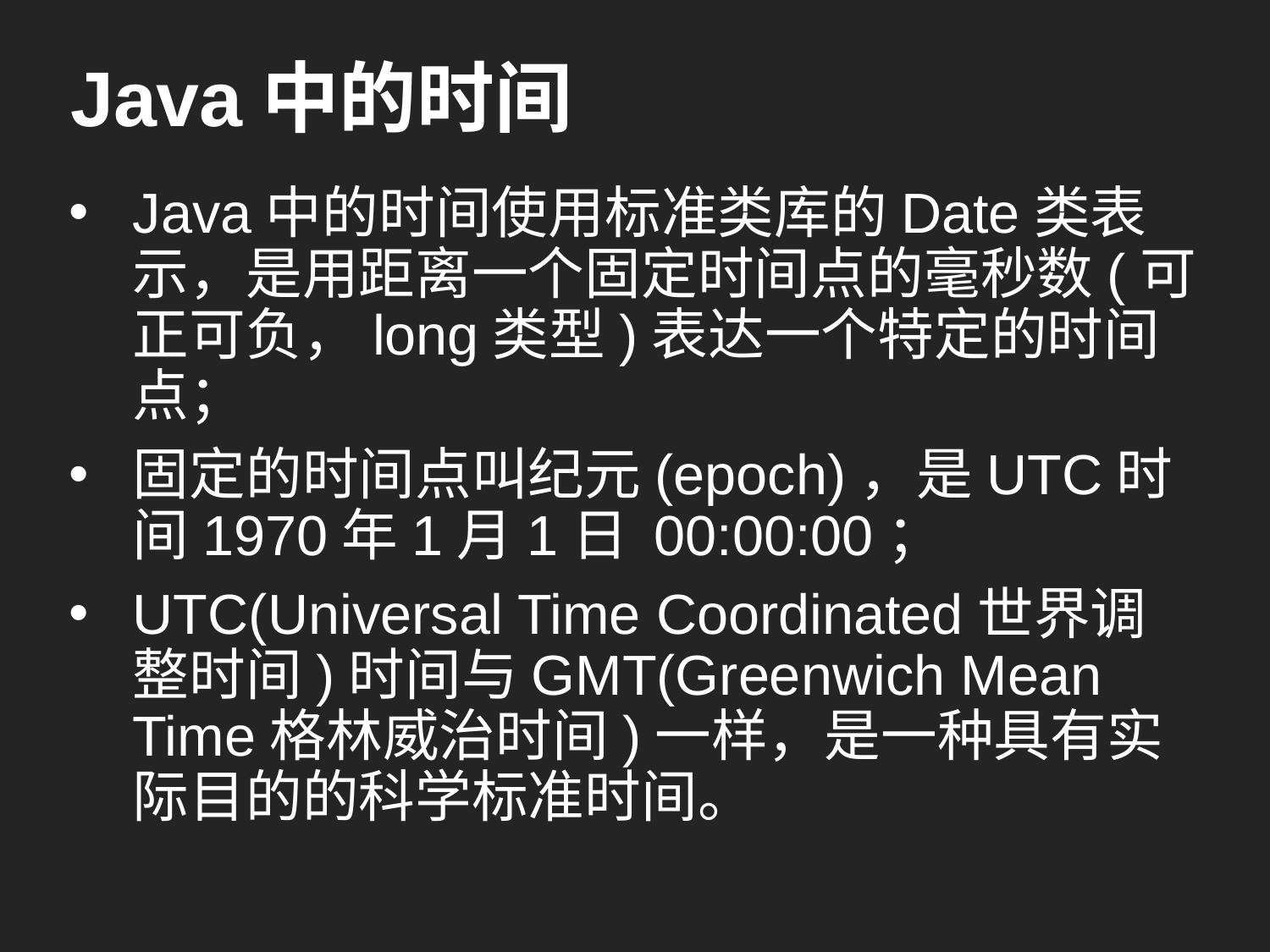

# Java中的时间
Java中的时间使用标准类库的Date类表示，是用距离一个固定时间点的毫秒数(可正可负，long类型)表达一个特定的时间点；
固定的时间点叫纪元(epoch)，是UTC时间1970年1月1日 00:00:00；
UTC(Universal Time Coordinated世界调整时间)时间与GMT(Greenwich Mean Time格林威治时间)一样，是一种具有实际目的的科学标准时间。